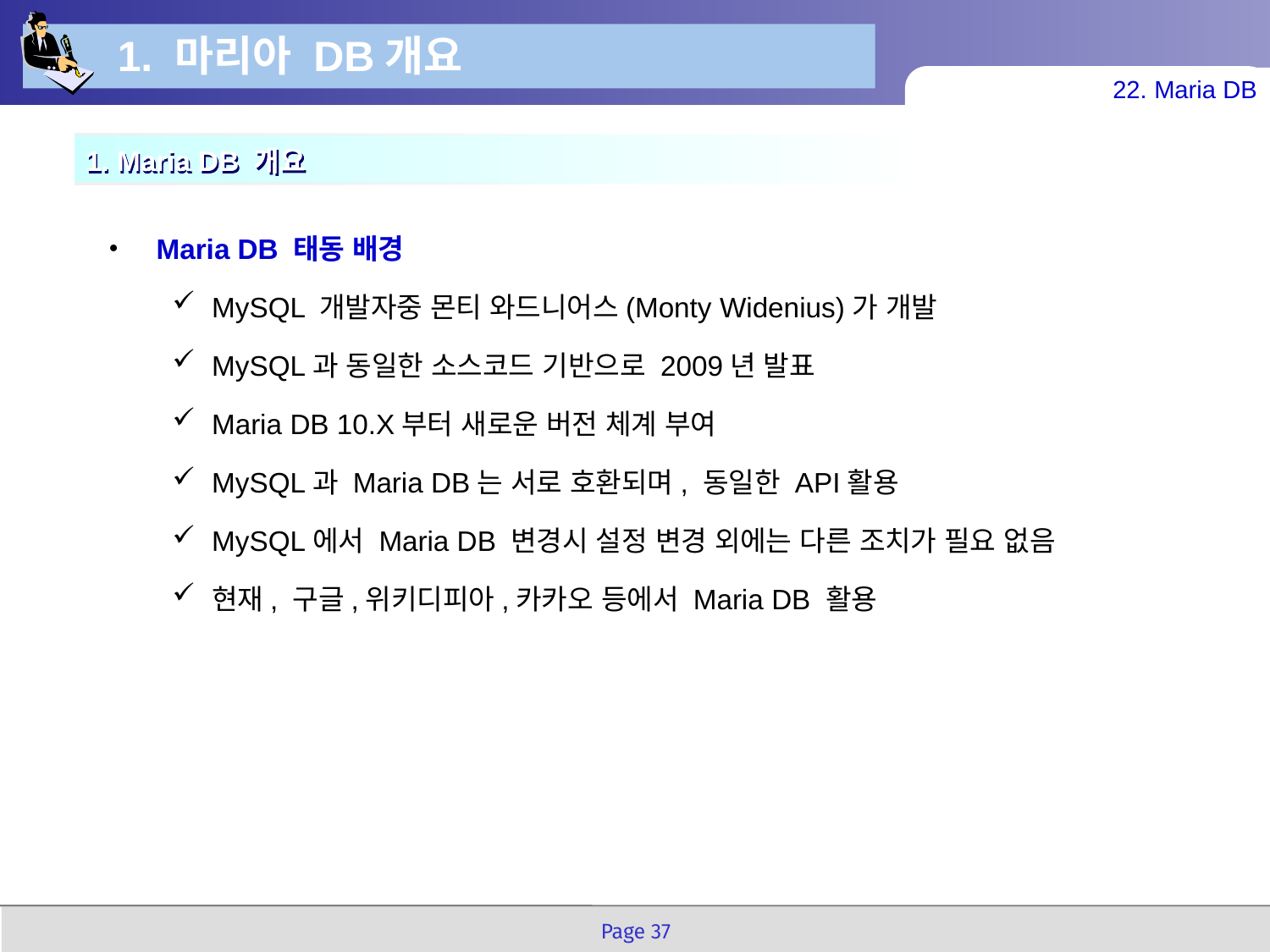

1. 마리아 DB개요
22. Maria DB

1. Maria DB 개요
Maria DB 태동 배경
MySQL 개발자중 몬티 와드니어스(Monty Widenius)가 개발
MySQL과 동일한 소스코드 기반으로 2009년 발표
Maria DB 10.X부터 새로운 버전 체계 부여
MySQL과 Maria DB는 서로 호환되며, 동일한 API활용
MySQL에서 Maria DB 변경시 설정 변경 외에는 다른 조치가 필요 없음
현재, 구글,위키디피아,카카오 등에서 Maria DB 활용
Page 37